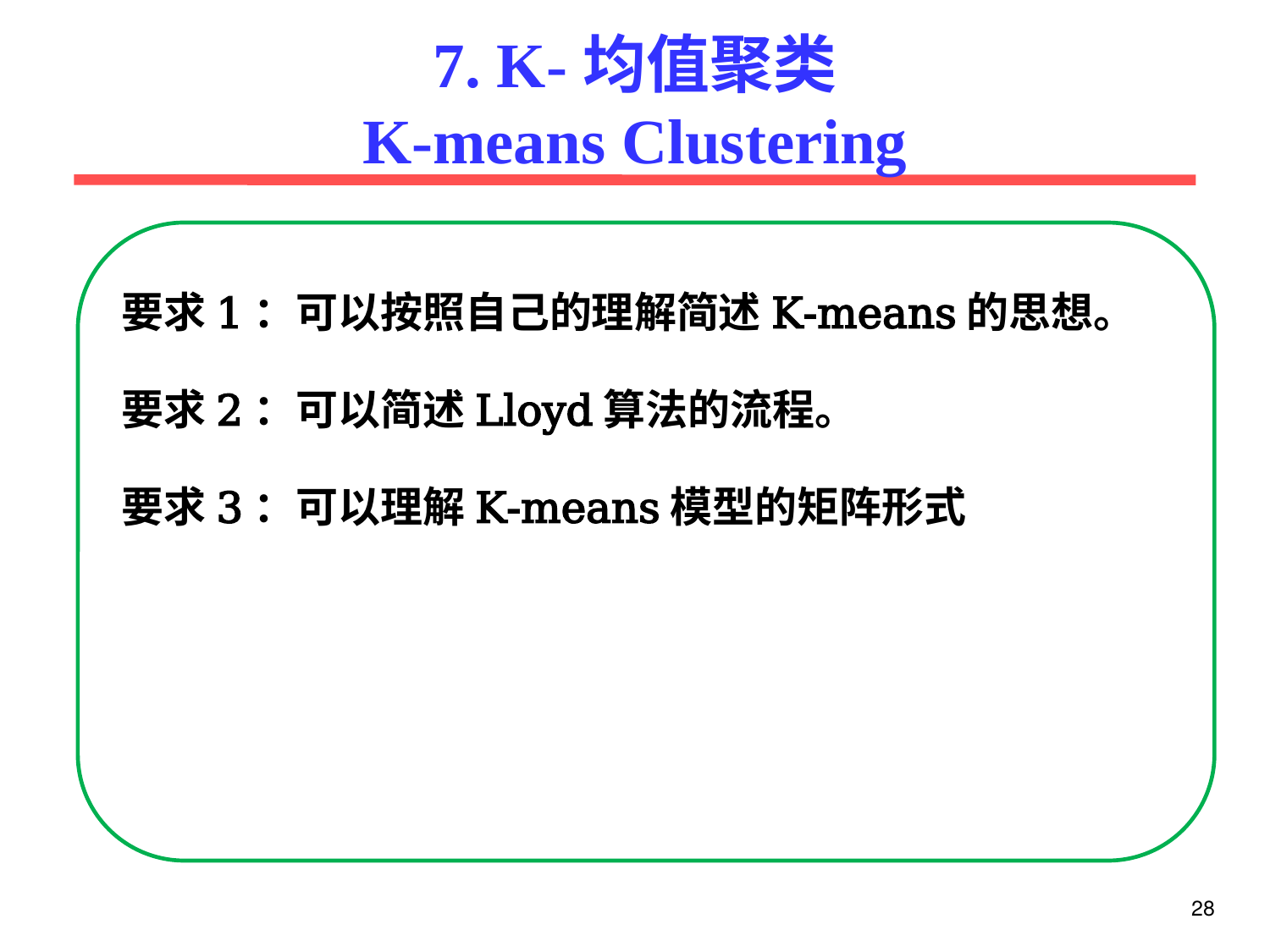

# 7. K-均值聚类 K-means Clustering
要求1：可以按照自己的理解简述K-means的思想。
要求2：可以简述Lloyd算法的流程。
要求3：可以理解K-means模型的矩阵形式

28